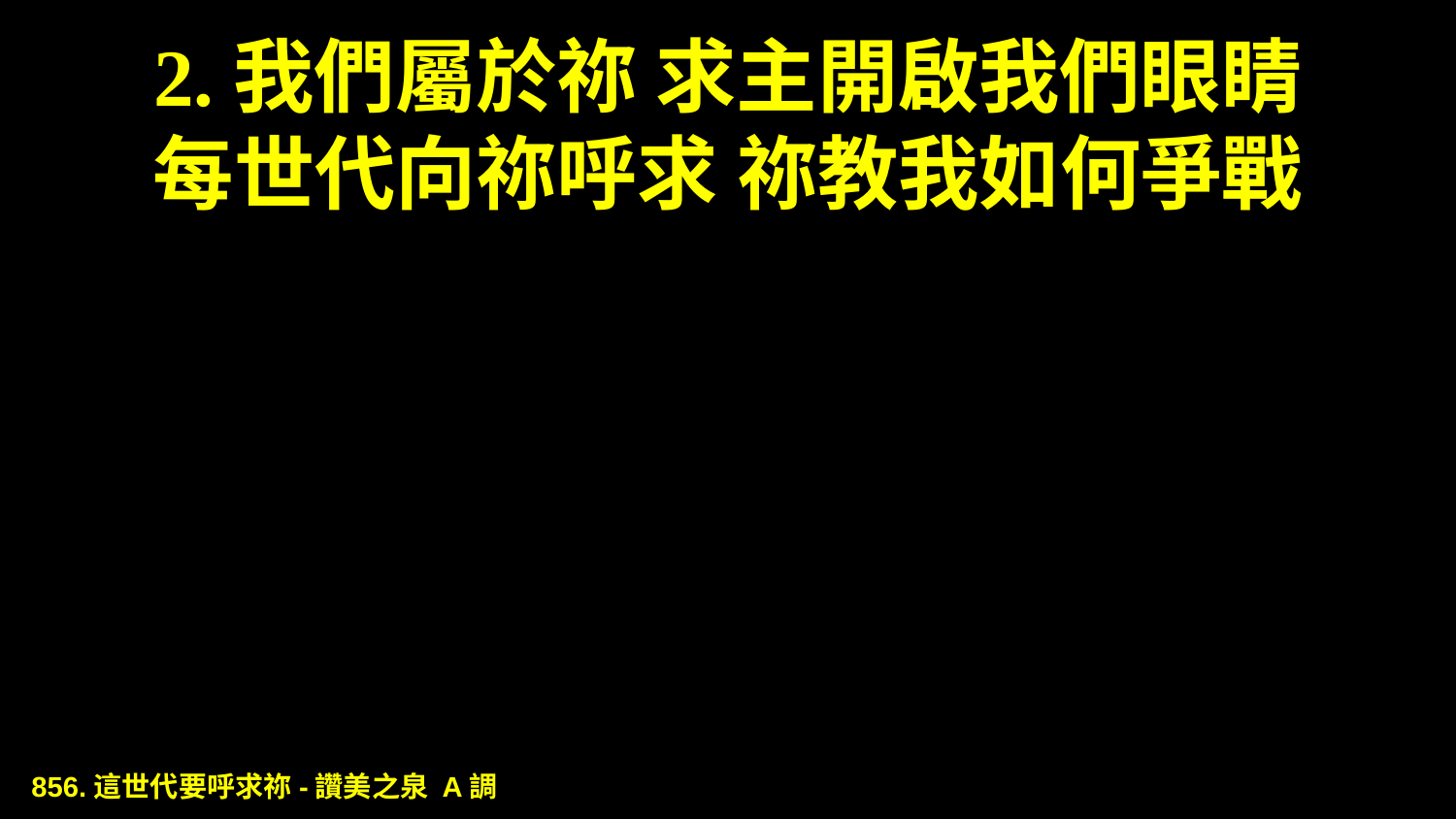

# 2.我們屬於祢 求主開啟我們眼睛 每世代向祢呼求 祢教我如何爭戰
856.這世代要呼求祢-讚美之泉 A調